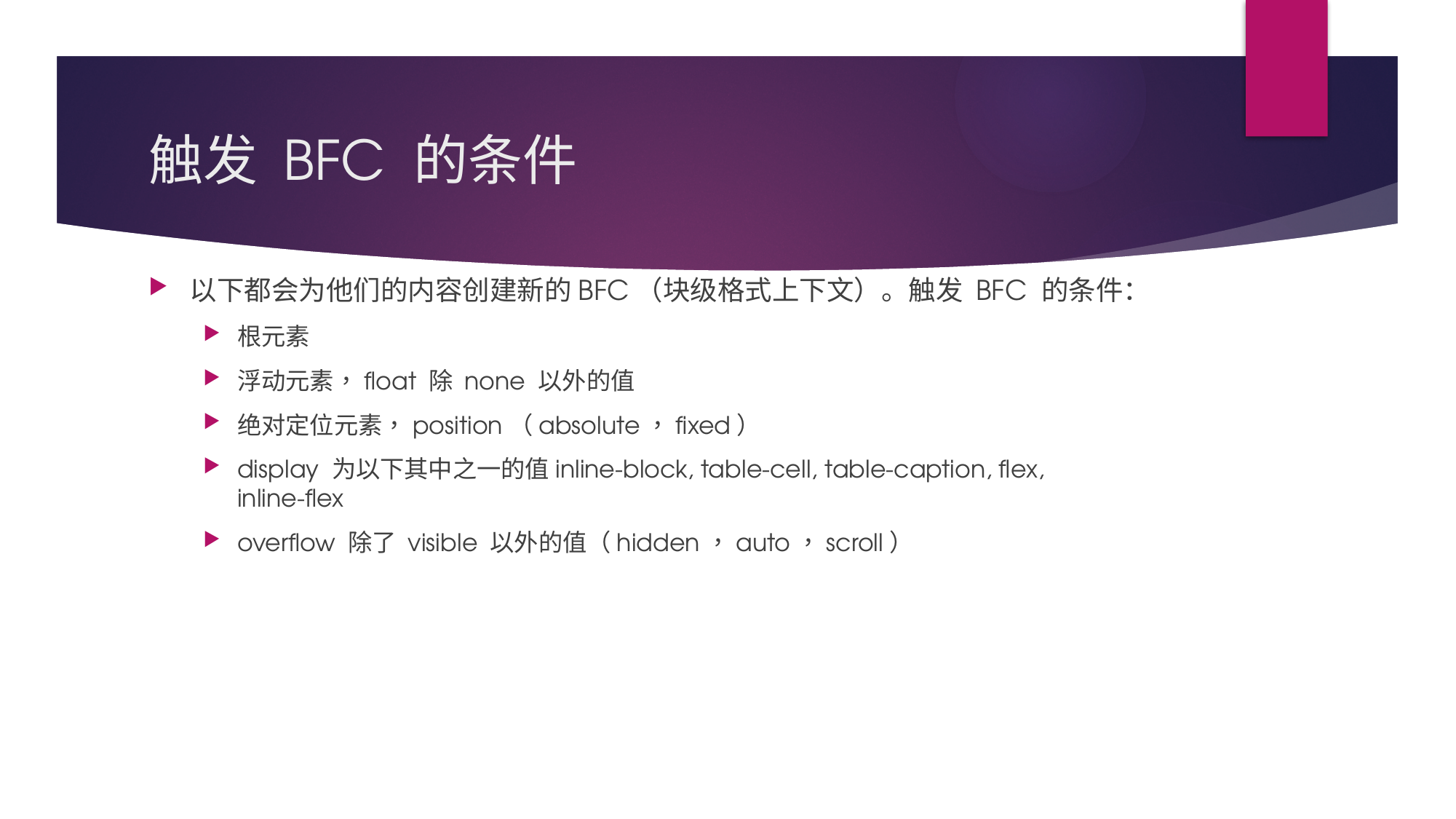

# 触发 BFC 的条件
以下都会为他们的内容创建新的BFC（块级格式上下文）。触发 BFC 的条件：
根元素
浮动元素，float 除 none 以外的值
绝对定位元素，position（absolute，fixed）
display 为以下其中之一的值inline-block, table-cell, table-caption, flex,
inline-flex
overflow 除了 visible 以外的值（hidden，auto，scroll）